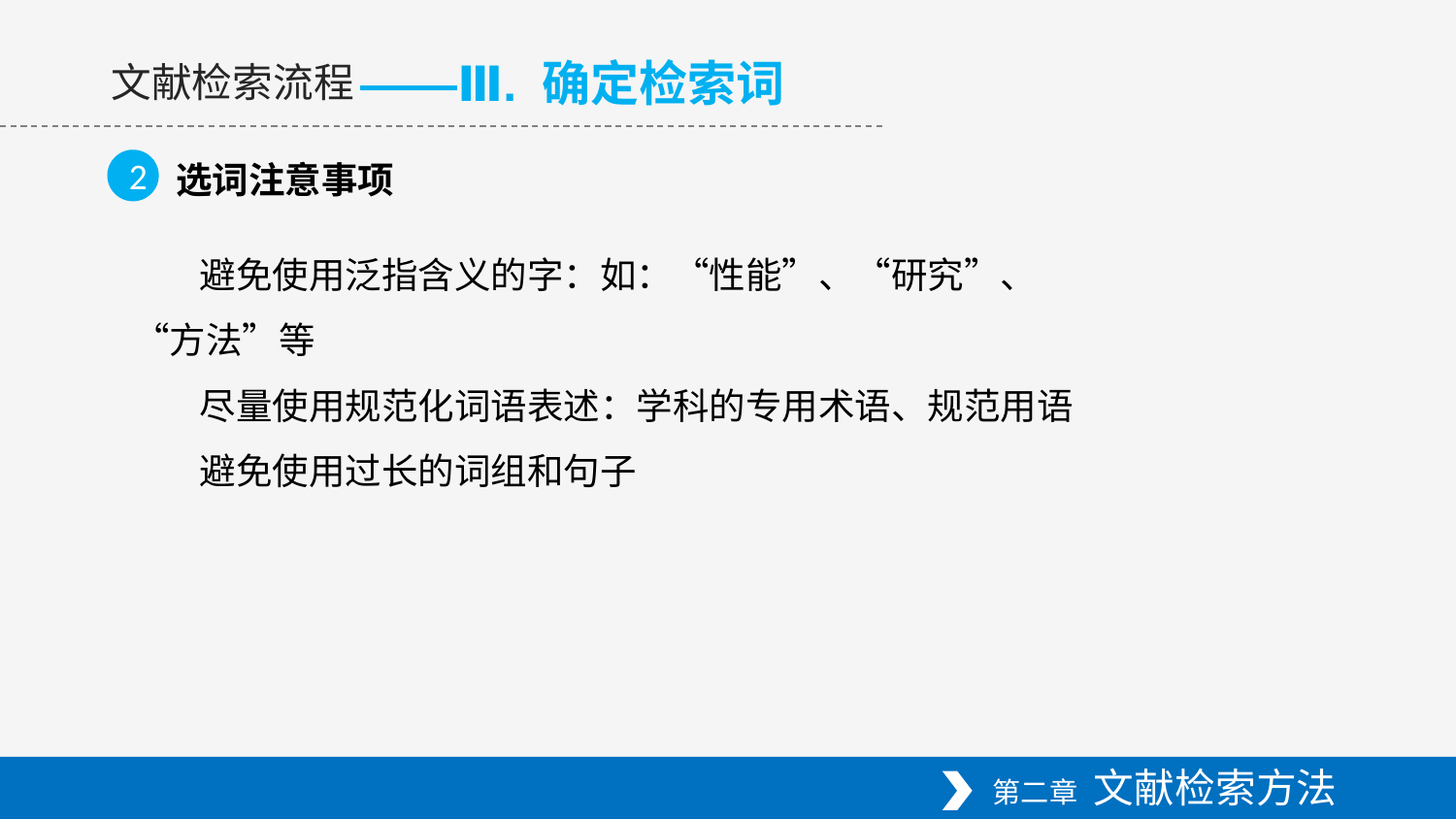

——Ⅲ. 确定检索词
文献检索流程
2
选词注意事项
       避免使用泛指含义的字：如：“性能”、“研究”、“方法”等
       尽量使用规范化词语表述：学科的专用术语、规范用语
       避免使用过长的词组和句子